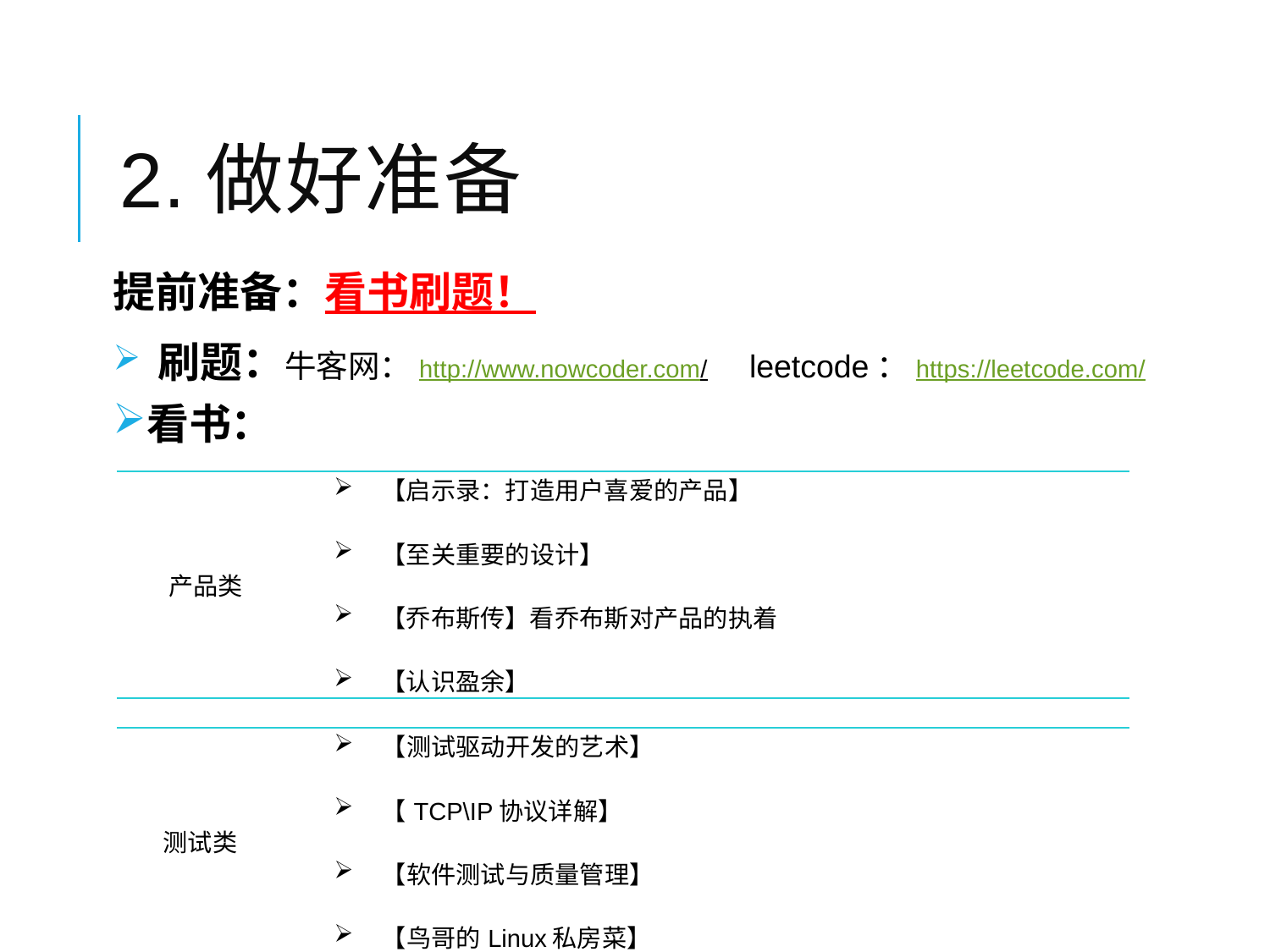

# 2.做好准备
提前准备：看书刷题！
 刷题：牛客网：http://www.nowcoder.com/      leetcode：https://leetcode.com/
看书：

| 产品类 | 【启示录：打造用户喜爱的产品】 【至关重要的设计】 【乔布斯传】看乔布斯对产品的执着 【认识盈余】 |
| --- | --- |
| 测试类 | 【测试驱动开发的艺术】 【TCP\IP协议详解】 【软件测试与质量管理】 【鸟哥的Linux私房菜】 |
| --- | --- |